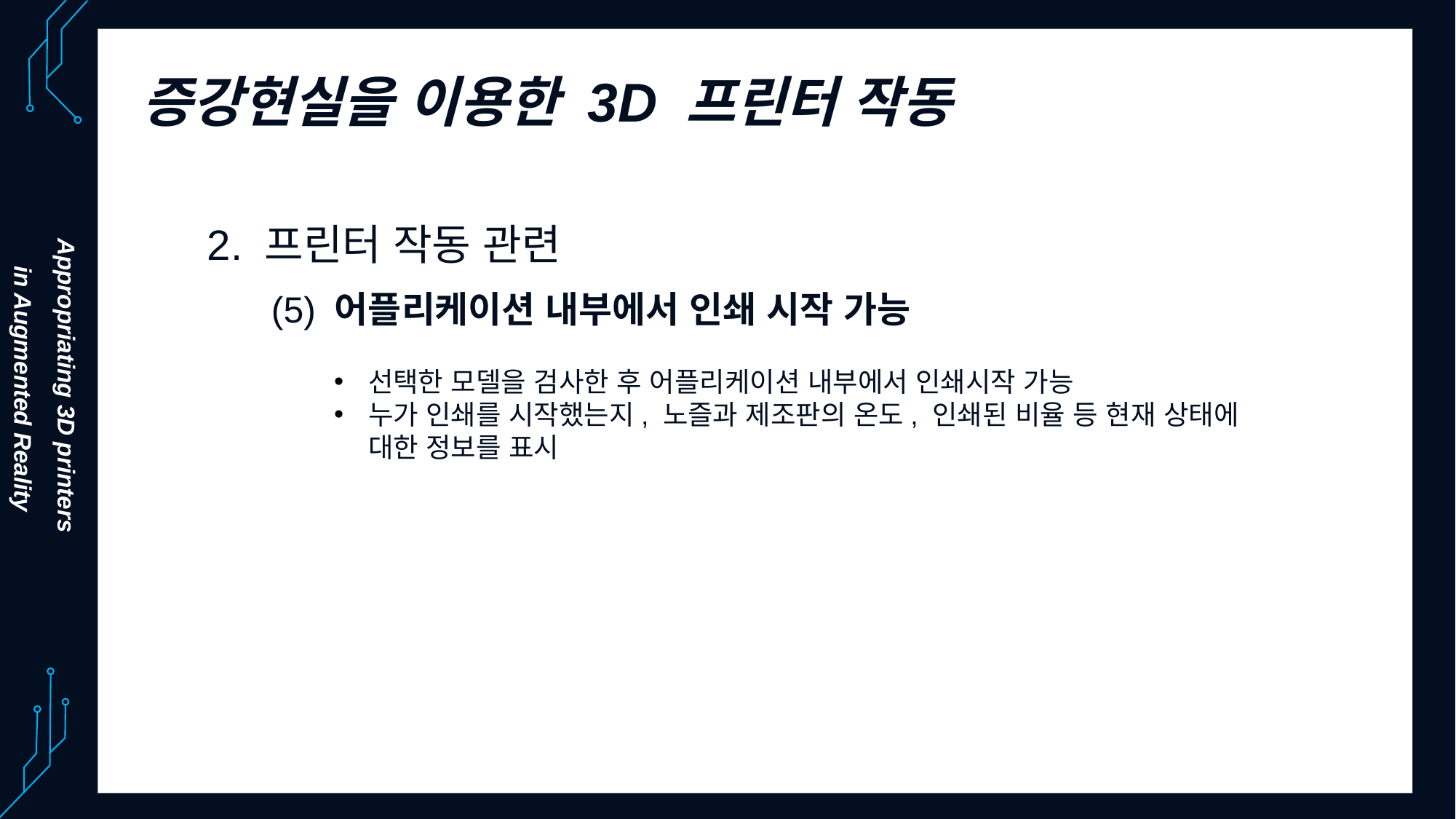

증강현실을 이용한 3D 프린터 작동
2. 프린터 작동 관련

(5) 어플리케이션 내부에서 인쇄 시작 가능
Appropriating 3D printers
in Augmented Reality
선택한 모델을 검사한 후 어플리케이션 내부에서 인쇄시작 가능
누가 인쇄를 시작했는지, 노즐과 제조판의 온도, 인쇄된 비율 등 현재 상태에 대한 정보를 표시